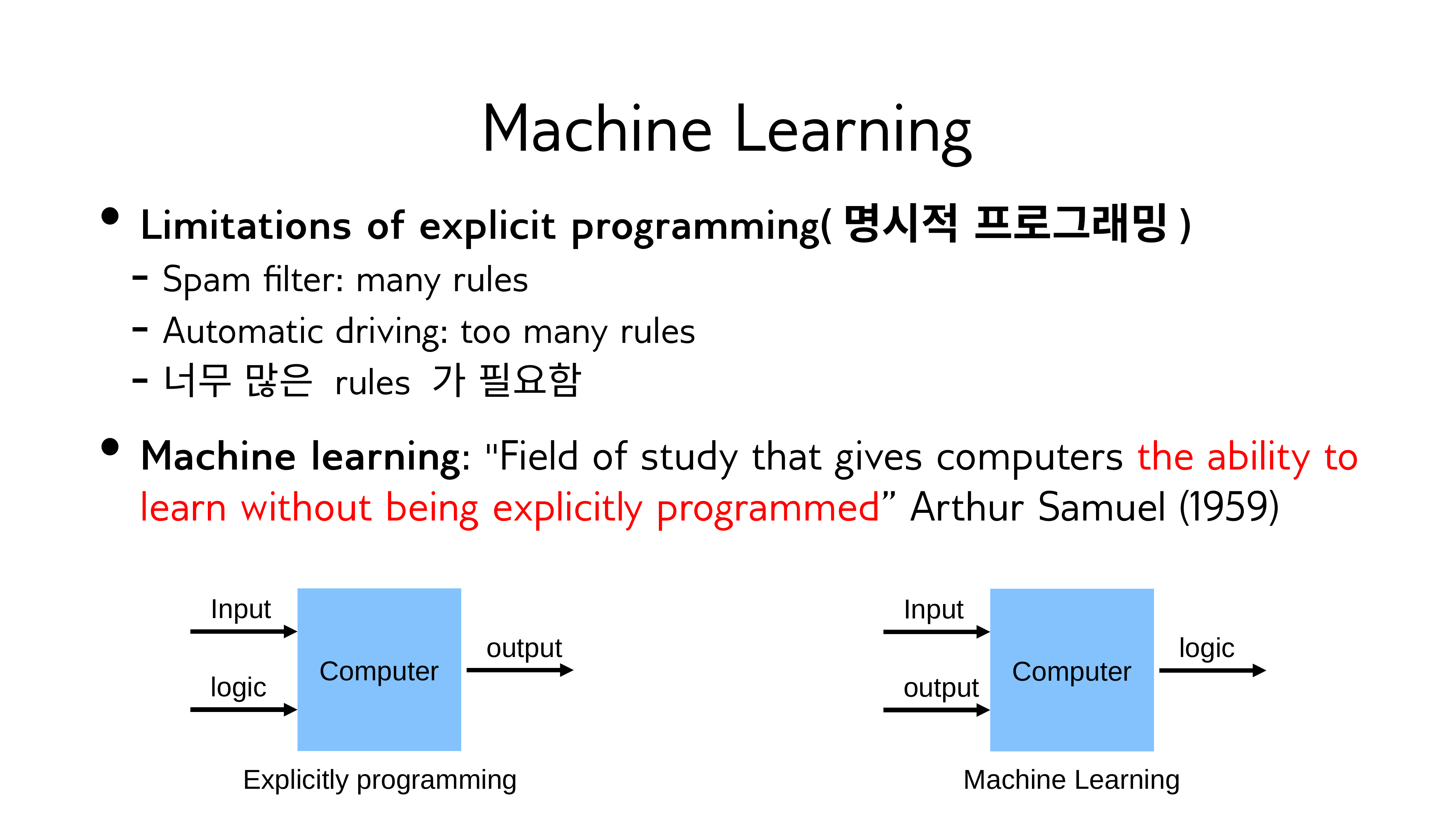

# Machine Learning
Limitations of explicit programming(명시적 프로그래밍)
Spam filter: many rules
Automatic driving: too many rules
너무 많은 rules 가 필요함
Machine learning: "Field of study that gives computers the ability to learn without being explicitly programmed” Arthur Samuel (1959)
Input
Computer
Input
Computer
output
logic
logic
output
Explicitly programming
Machine Learning